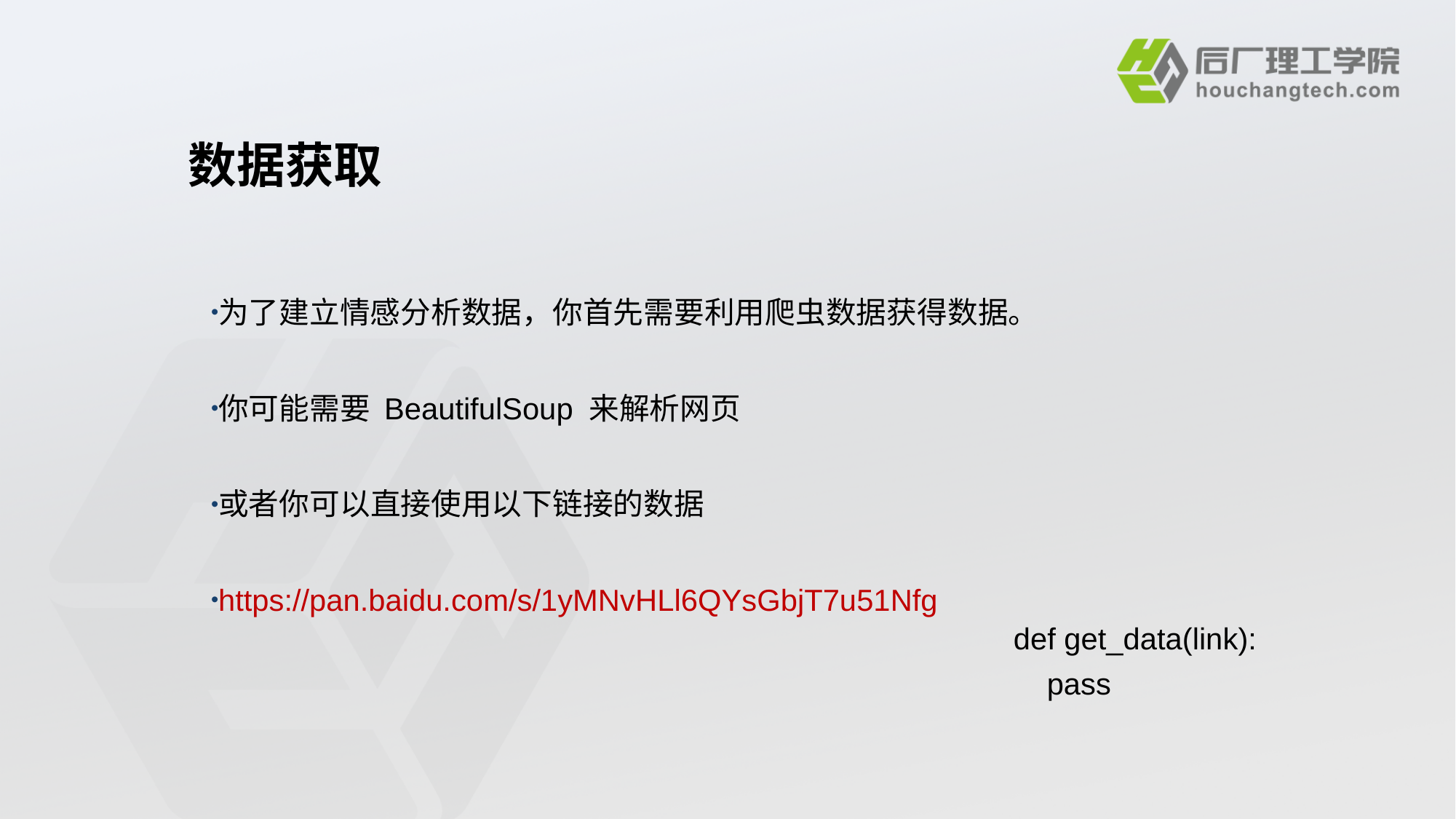

数据获取
为了建立情感分析数据，你首先需要利用爬虫数据获得数据。

你可能需要 BeautifulSoup 来解析网页

或者你可以直接使用以下链接的数据

https://pan.baidu.com/s/1yMNvHLl6QYsGbjT7u51Nfg
def get_data(link):
    pass